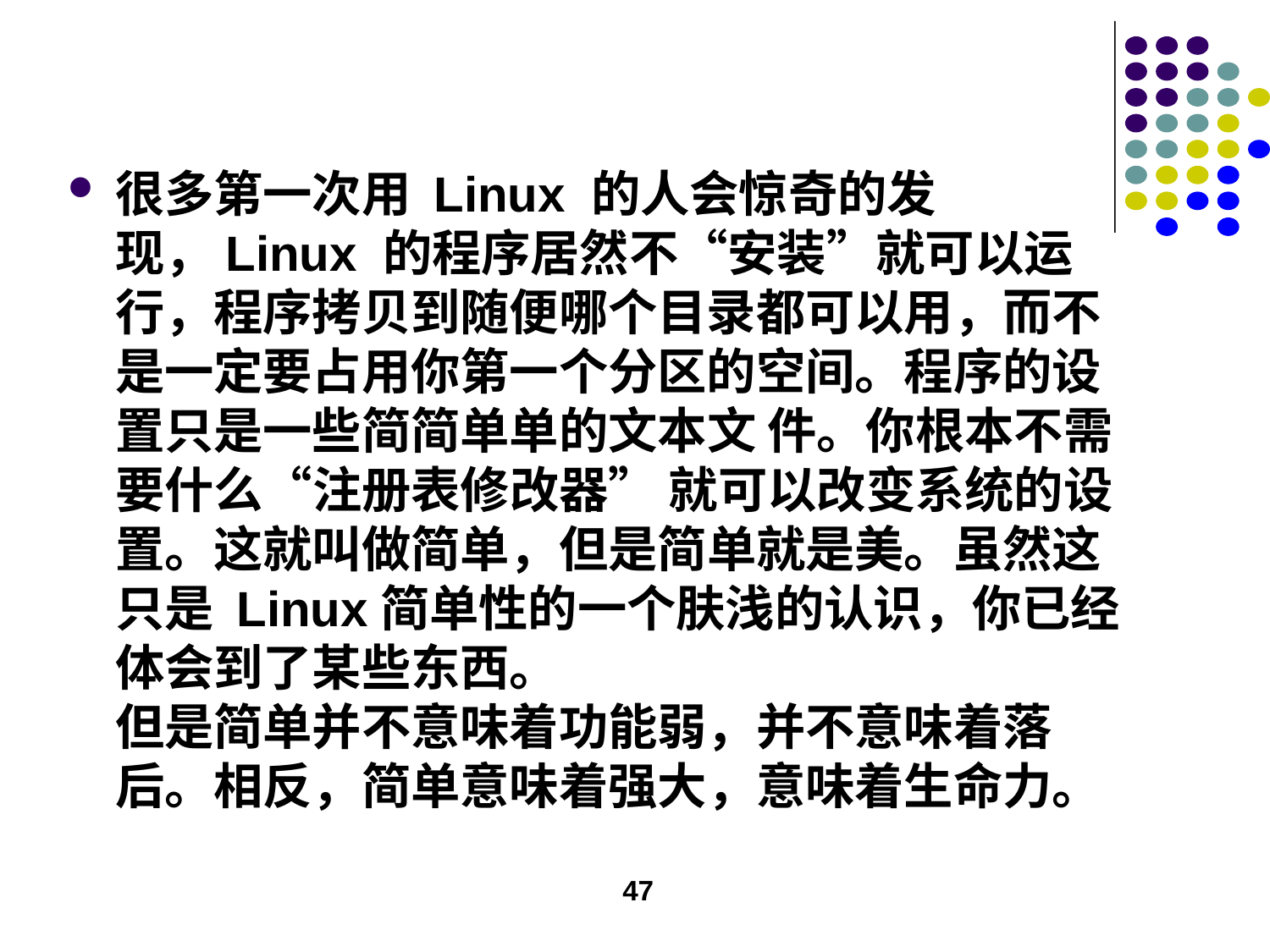

很多第一次用 Linux 的人会惊奇的发现，Linux 的程序居然不“安装”就可以运行，程序拷贝到随便哪个目录都可以用，而不是一定要占用你第一个分区的空间。程序的设置只是一些简简单单的文本文 件。你根本不需要什么“注册表修改器” 就可以改变系统的设置。这就叫做简单，但是简单就是美。虽然这只是 Linux简单性的一个肤浅的认识，你已经体会到了某些东西。
但是简单并不意味着功能弱，并不意味着落后。相反，简单意味着强大，意味着生命力。
47